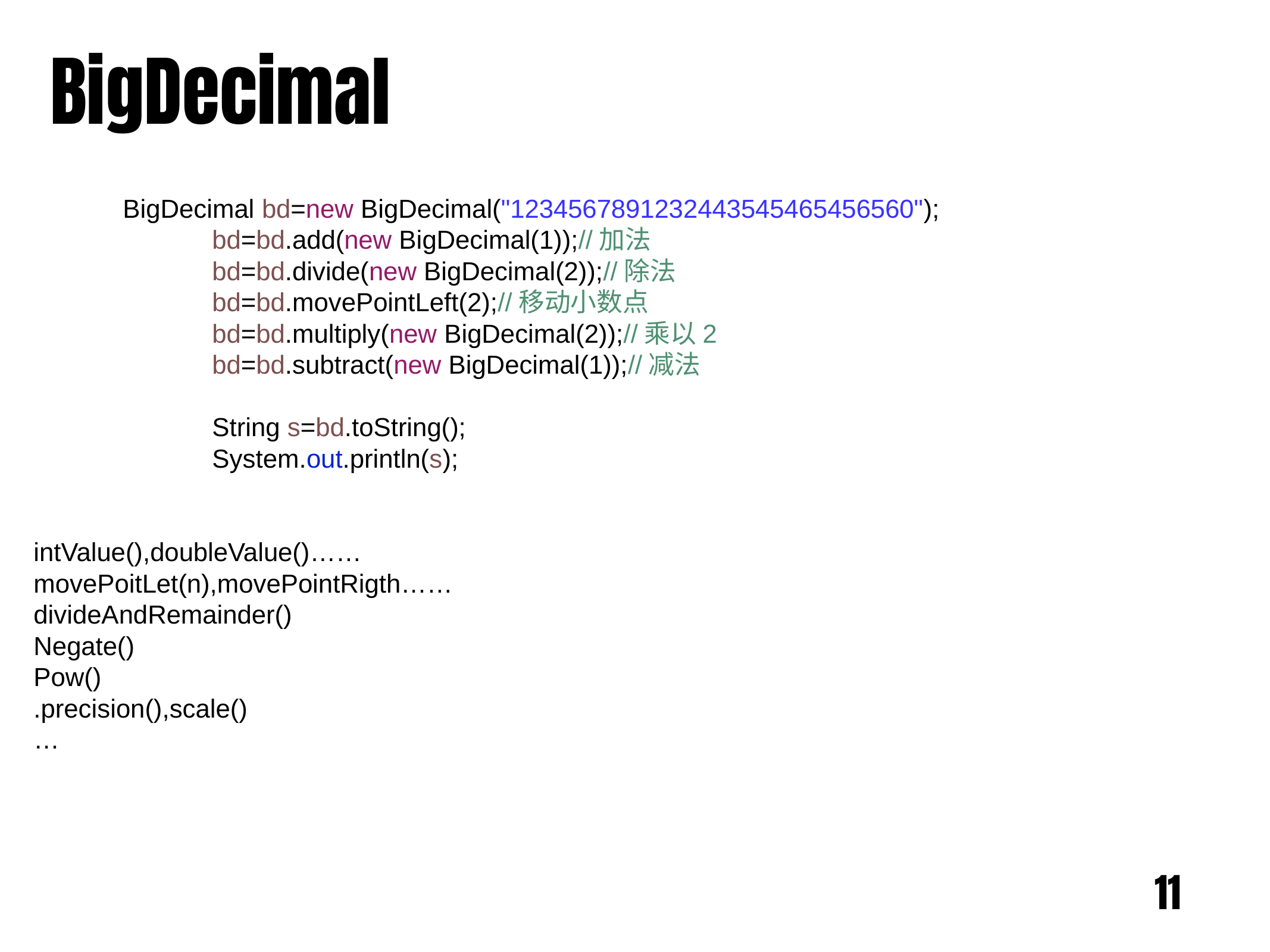

# BigDecimal
BigDecimal bd=new BigDecimal("1234567891232443545465456560");
		bd=bd.add(new BigDecimal(1));//加法
		bd=bd.divide(new BigDecimal(2));//除法
		bd=bd.movePointLeft(2);//移动小数点
		bd=bd.multiply(new BigDecimal(2));//乘以2
		bd=bd.subtract(new BigDecimal(1));//减法

		String s=bd.toString();
		System.out.println(s);

intValue(),doubleValue()……
movePoitLet(n),movePointRigth……
divideAndRemainder()
Negate()
Pow()
.precision(),scale()
…

11